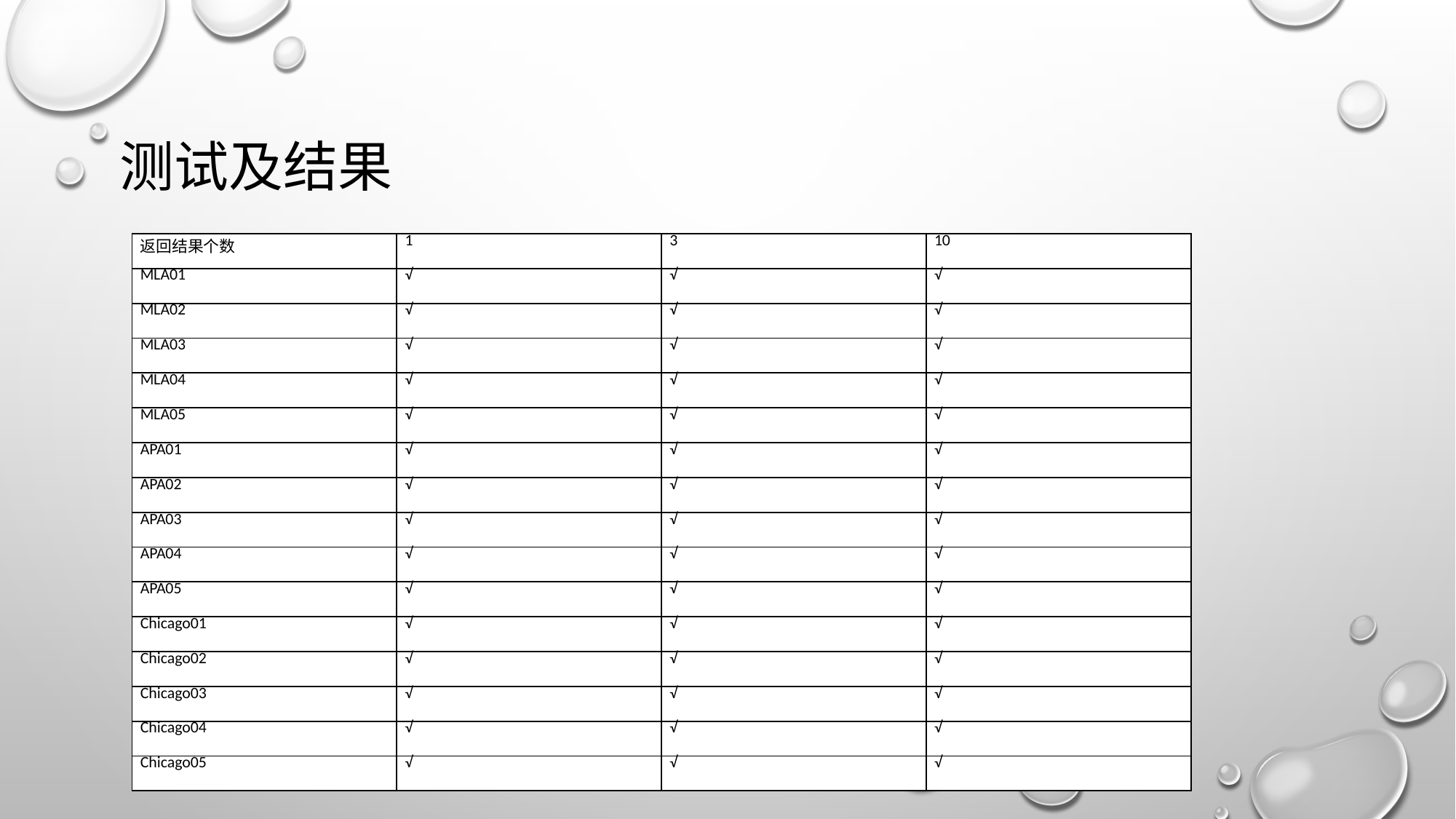

# 测试及结果
| 返回结果个数 | 1 | 3 | 10 |
| --- | --- | --- | --- |
| MLA01 | √ | √ | √ |
| MLA02 | √ | √ | √ |
| MLA03 | √ | √ | √ |
| MLA04 | √ | √ | √ |
| MLA05 | √ | √ | √ |
| APA01 | √ | √ | √ |
| APA02 | √ | √ | √ |
| APA03 | √ | √ | √ |
| APA04 | √ | √ | √ |
| APA05 | √ | √ | √ |
| Chicago01 | √ | √ | √ |
| Chicago02 | √ | √ | √ |
| Chicago03 | √ | √ | √ |
| Chicago04 | √ | √ | √ |
| Chicago05 | √ | √ | √ |